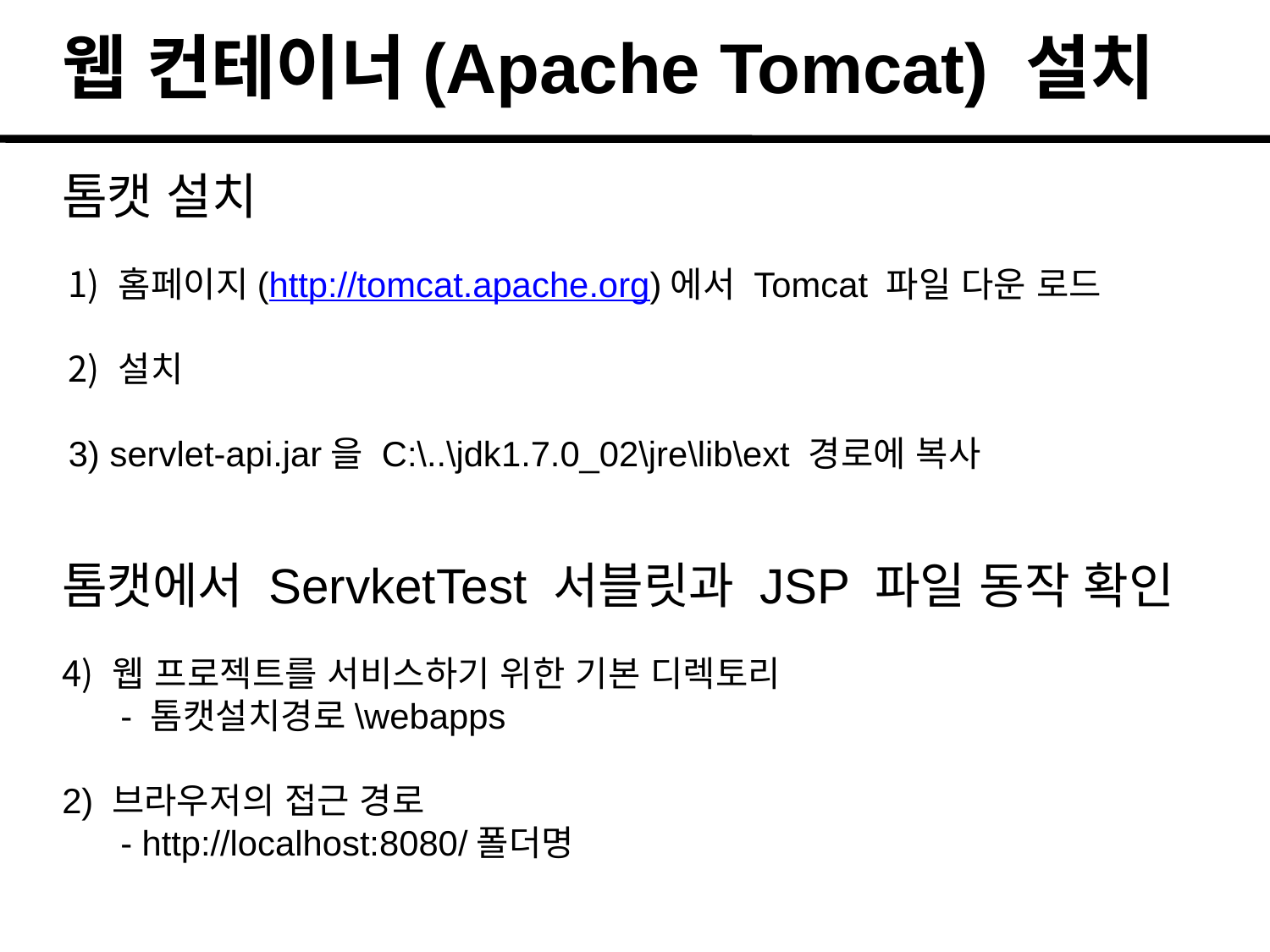

웹 컨테이너(Apache Tomcat) 설치
톰캣 설치

 홈페이지(http://tomcat.apache.org)에서 Tomcat 파일 다운 로드

 설치

 servlet-api.jar을 C:\..\jdk1.7.0_02\jre\lib\ext 경로에 복사

톰캣에서 ServketTest 서블릿과 JSP 파일 동작 확인

 웹 프로젝트를 서비스하기 위한 기본 디렉토리
      - 톰캣설치경로\webapps

2) 브라우저의 접근 경로
      - http://localhost:8080/폴더명